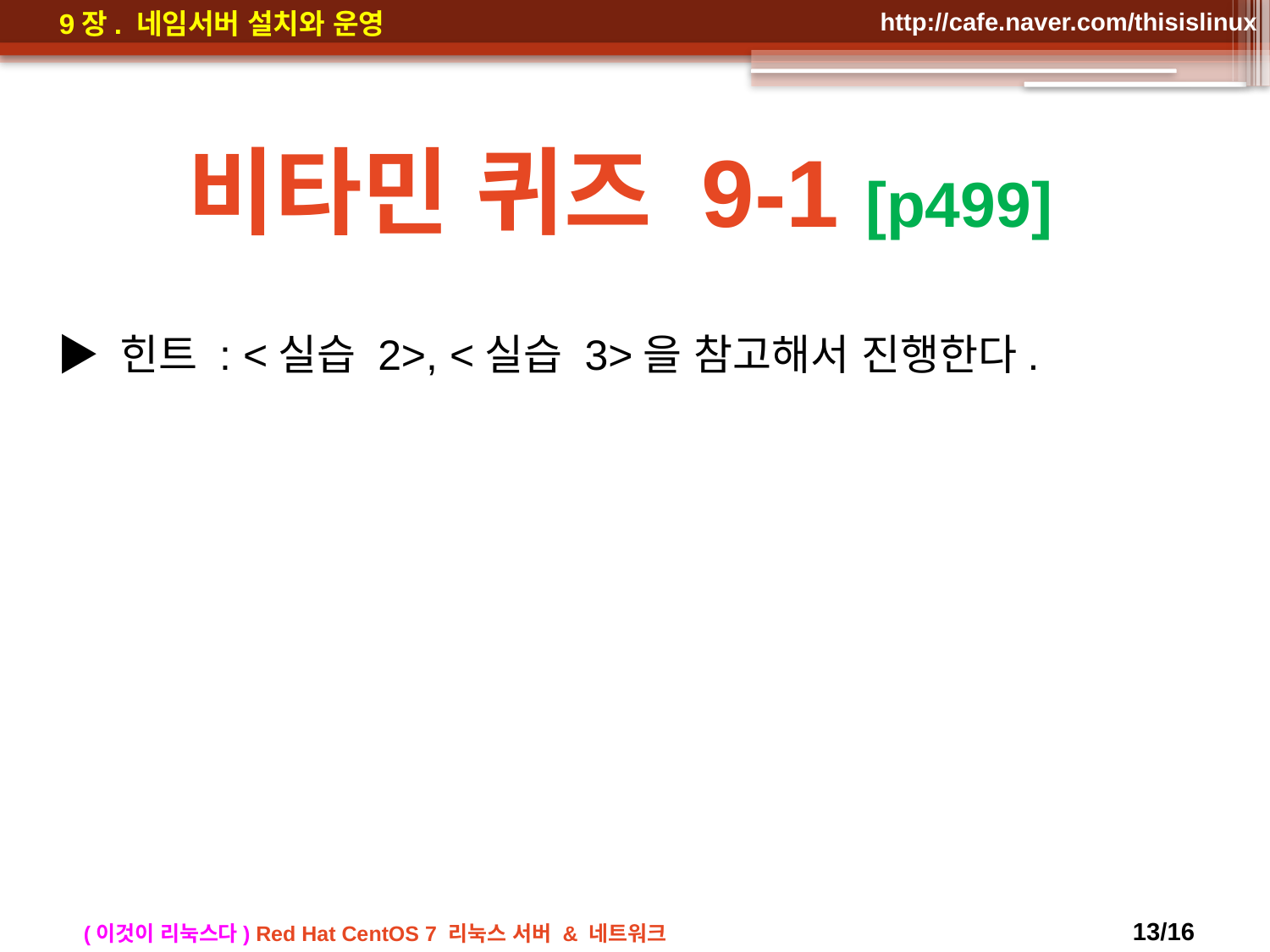

비타민 퀴즈 9-1 [p499]
▶ 힌트 : <실습 2>, <실습 3>을 참고해서 진행한다.